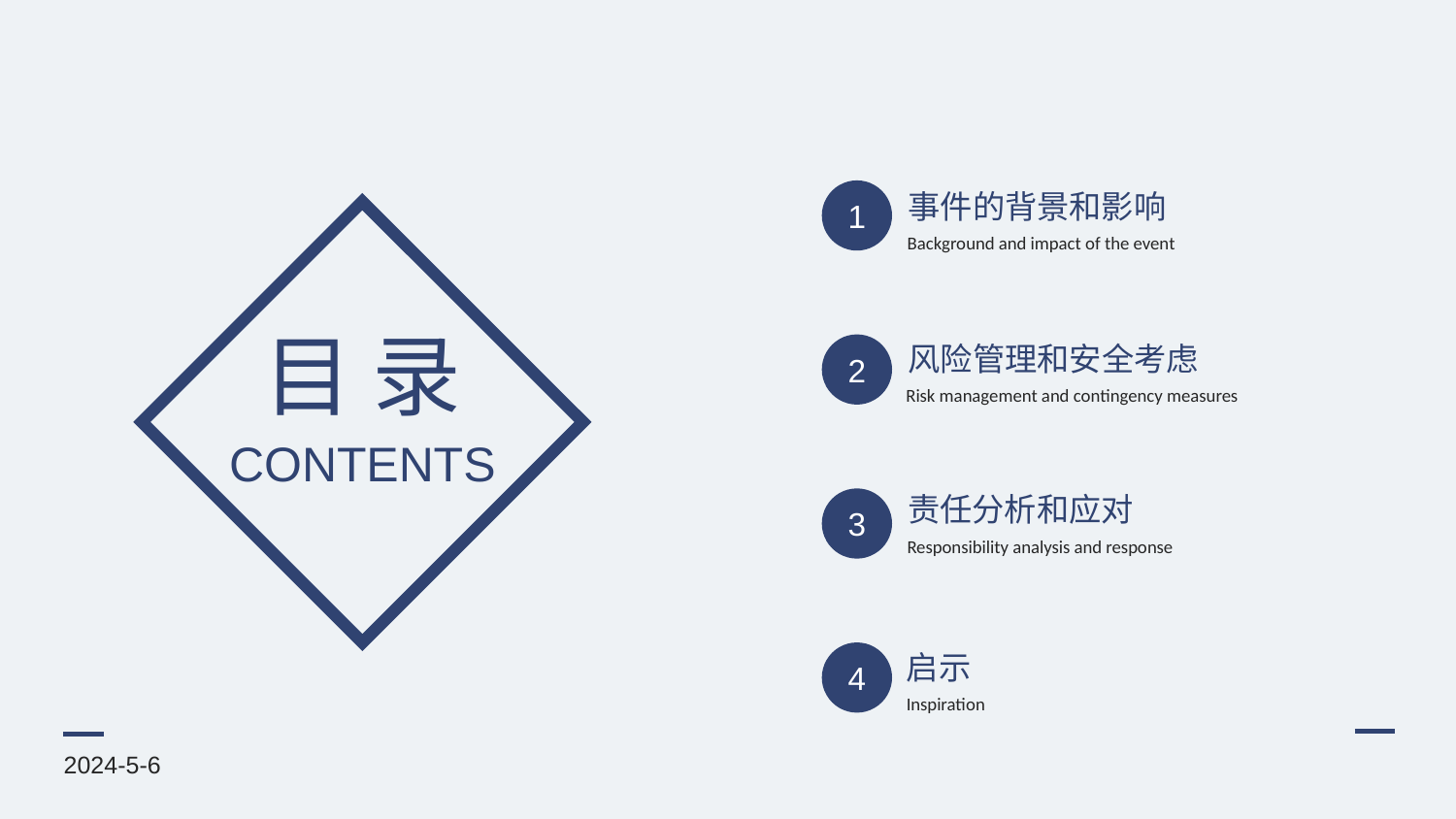

事件的背景和影响
1

Background and impact of the event
目 录
风险管理和安全考虑
2
Risk management and contingency measures
CONTENTS
责任分析和应对
3
Responsibility analysis and response
启示
4
Inspiration
2024-5-6